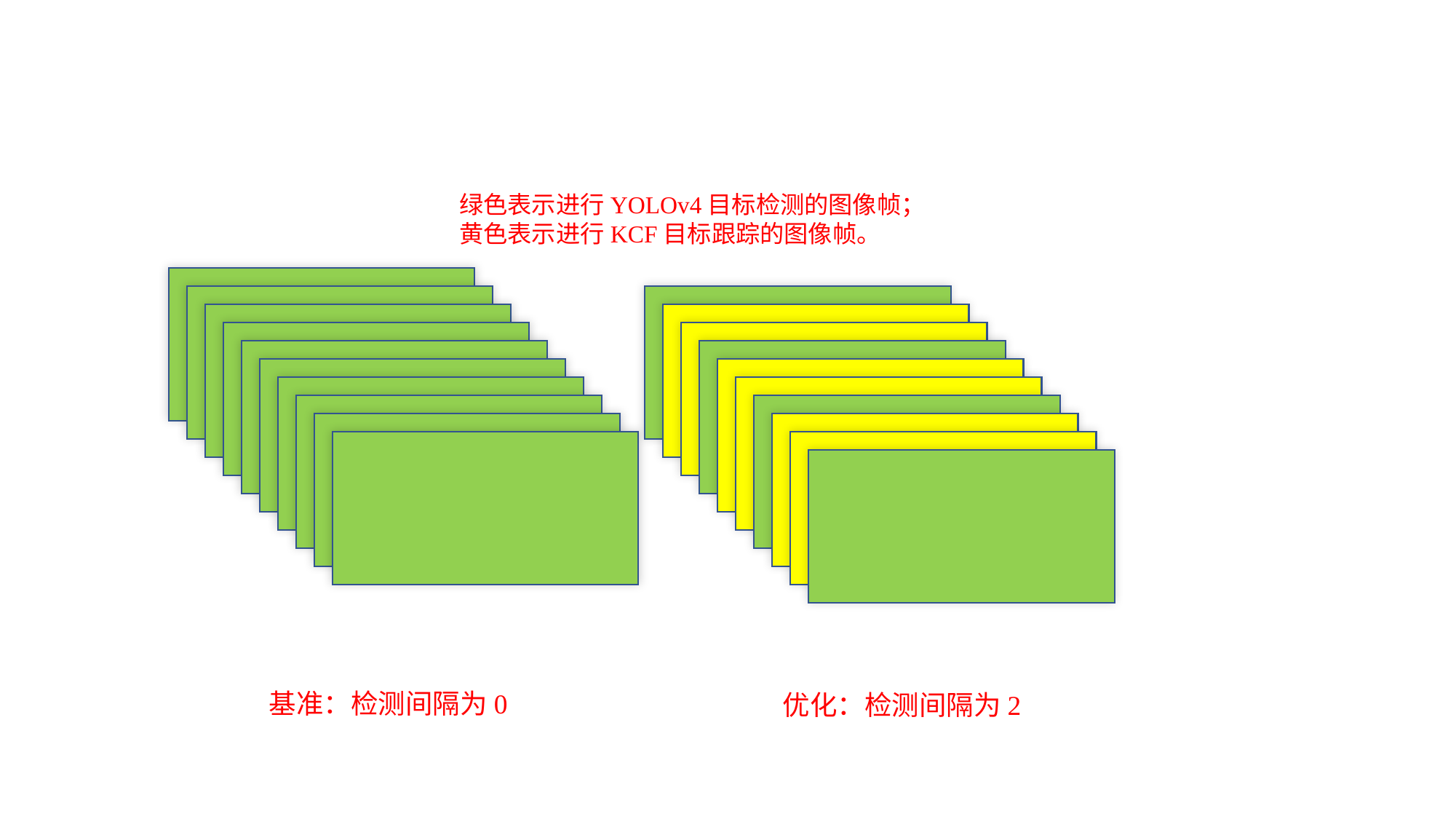

绿色表示进行YOLOv4目标检测的图像帧；
黄色表示进行KCF目标跟踪的图像帧。

基准：检测间隔为0
优化：检测间隔为2